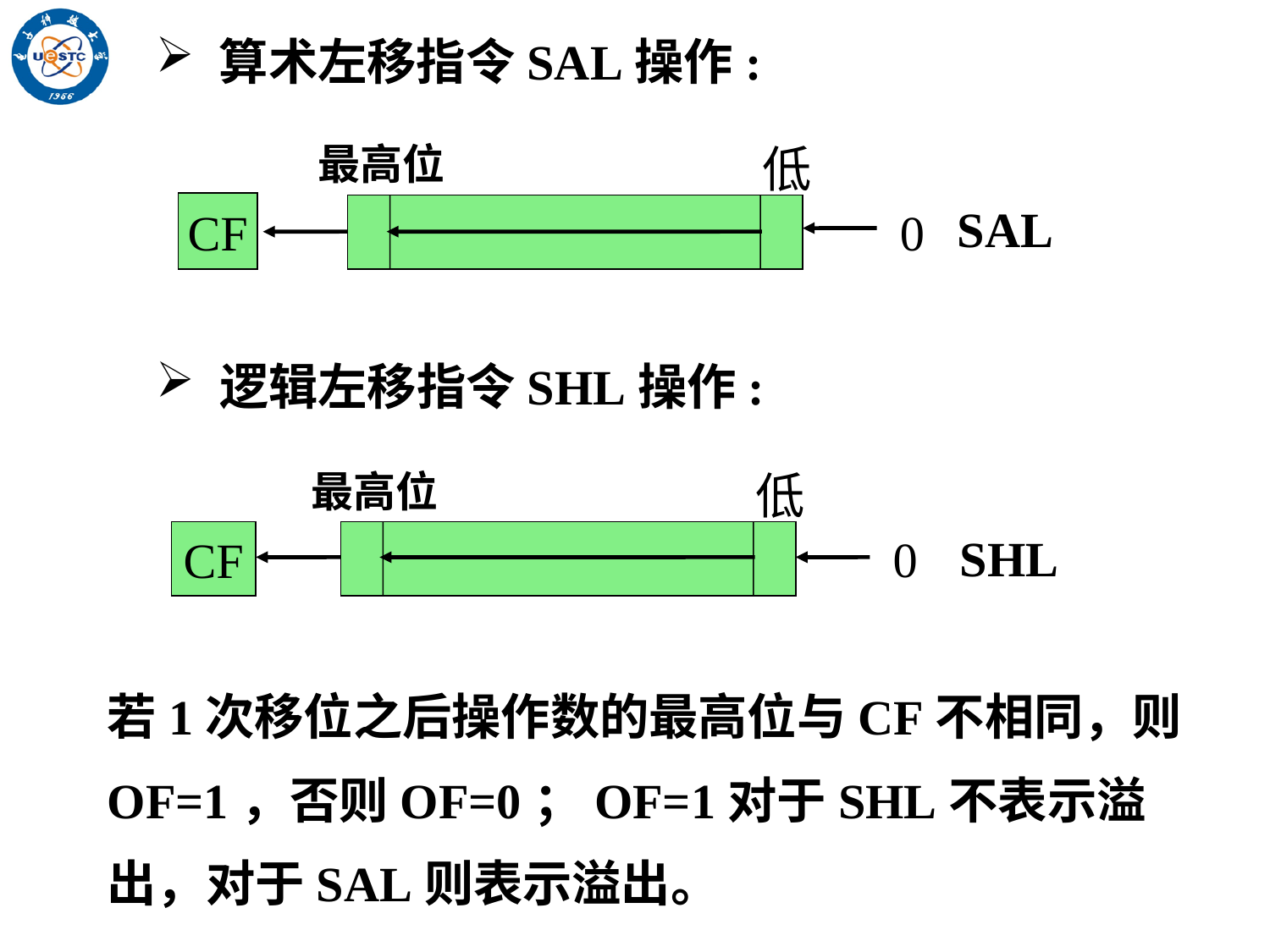

算术左移指令SAL操作:
最高位
低
SAL
CF

0

逻辑左移指令SHL操作:
最高位
低
SHL
CF

0

若1次移位之后操作数的最高位与CF不相同，则OF=1，否则OF=0；OF=1对于SHL不表示溢出，对于SAL则表示溢出。